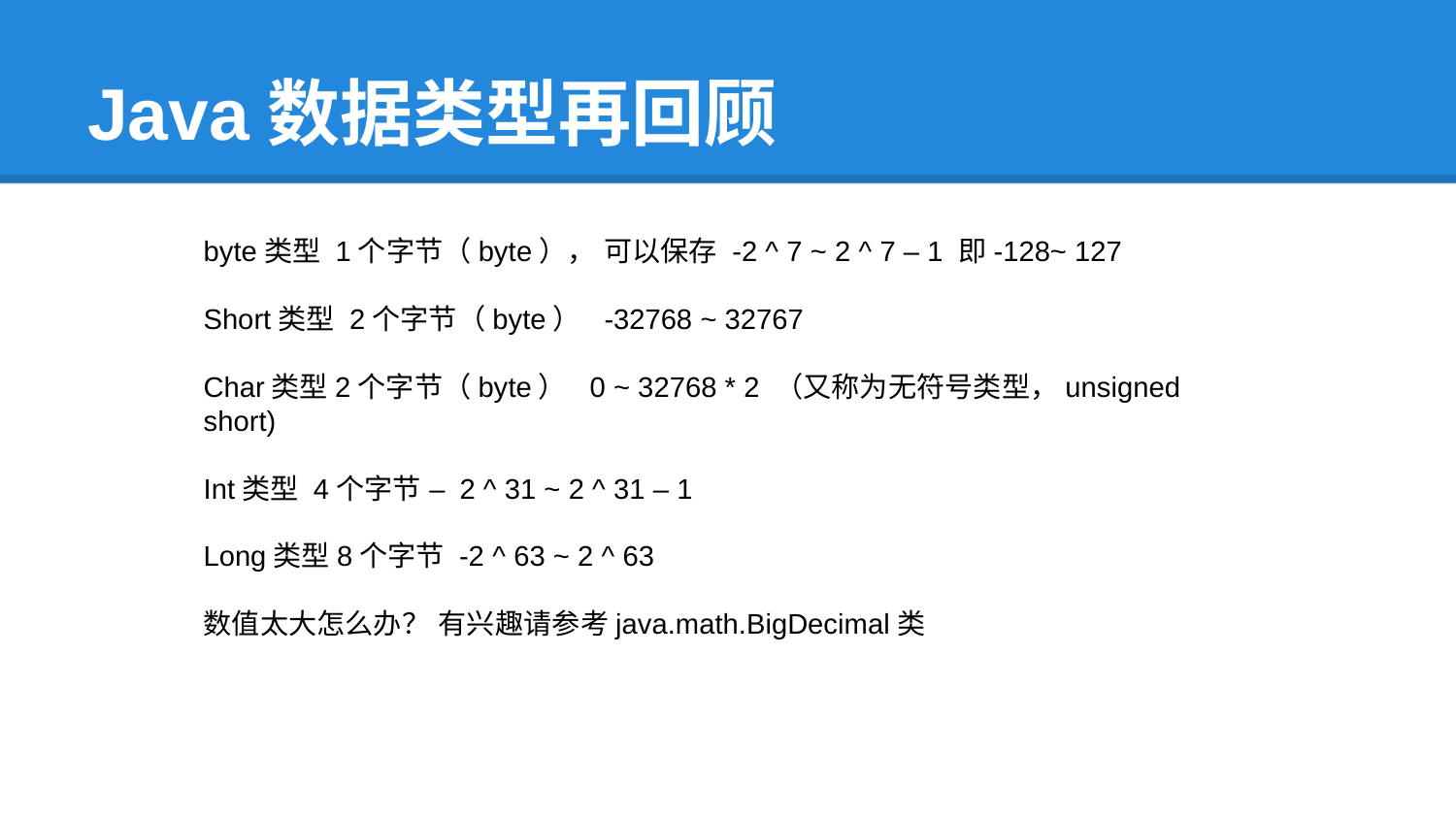

# Java数据类型再回顾
byte类型 1个字节（byte）， 可以保存 -2 ^ 7 ~ 2 ^ 7 – 1 即-128~ 127

Short类型 2个字节（byte）  -32768 ~ 32767

Char类型2个字节（byte）  0 ~ 32768 * 2 （又称为无符号类型，unsigned short)

Int类型 4个字节 – 2 ^ 31 ~ 2 ^ 31 – 1

Long类型8个字节 -2 ^ 63 ~ 2 ^ 63

数值太大怎么办？ 有兴趣请参考java.math.BigDecimal类